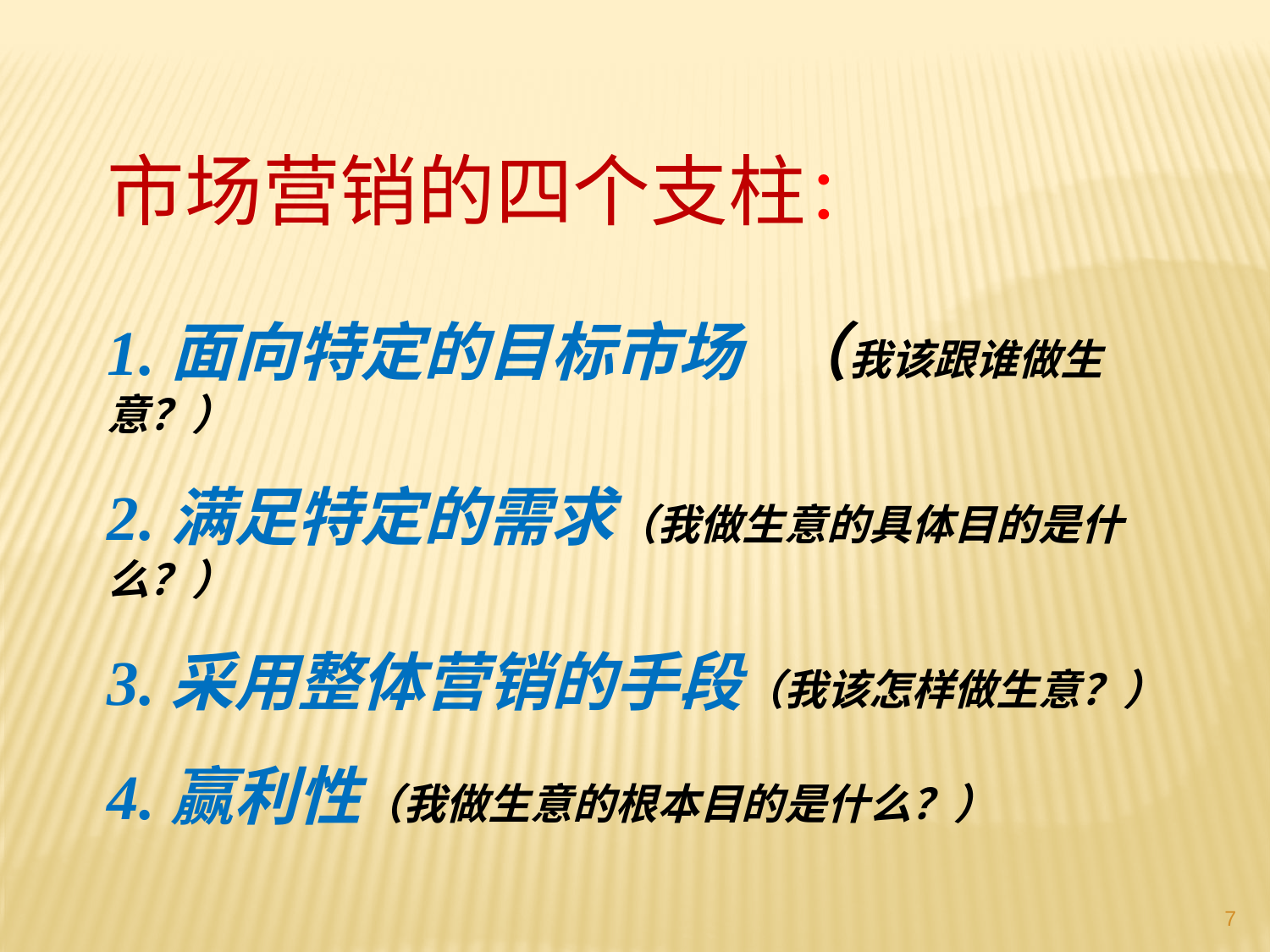

市场营销的四个支柱：

1.面向特定的目标市场   （我该跟谁做生意？）

2.满足特定的需求（我做生意的具体目的是什么？）

3.采用整体营销的手段（我该怎样做生意？）

4.赢利性（我做生意的根本目的是什么？）
7